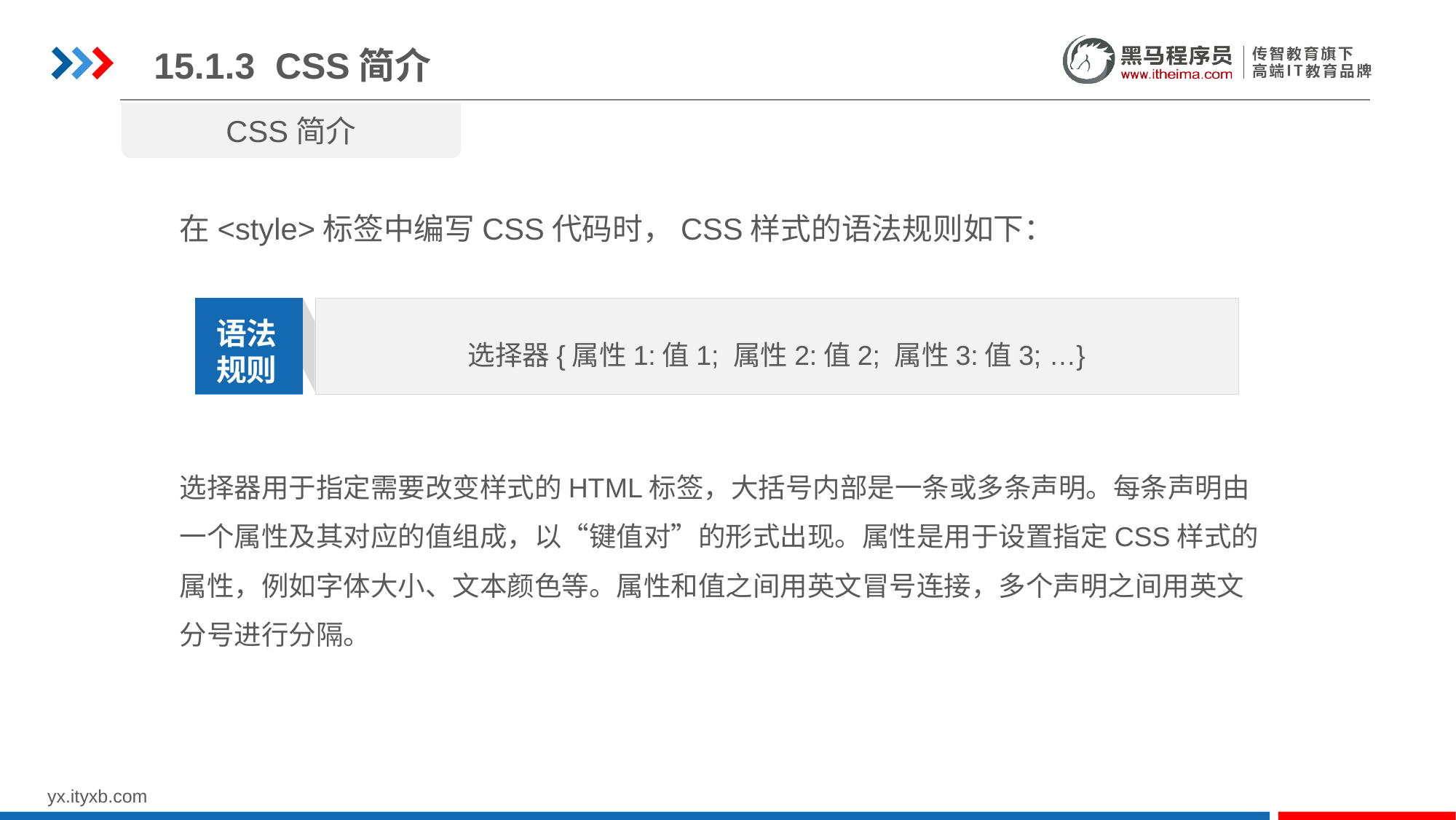

15.1.3  CSS简介

CSS简介
在<style>标签中编写CSS代码时，CSS样式的语法规则如下：

选择器{属性1:值1; 属性2:值2; 属性3:值3; …}

语法
规则
选择器用于指定需要改变样式的HTML标签，大括号内部是一条或多条声明。每条声明由一个属性及其对应的值组成，以“键值对”的形式出现。属性是用于设置指定CSS样式的属性，例如字体大小、文本颜色等。属性和值之间用英文冒号连接，多个声明之间用英文分号进行分隔。